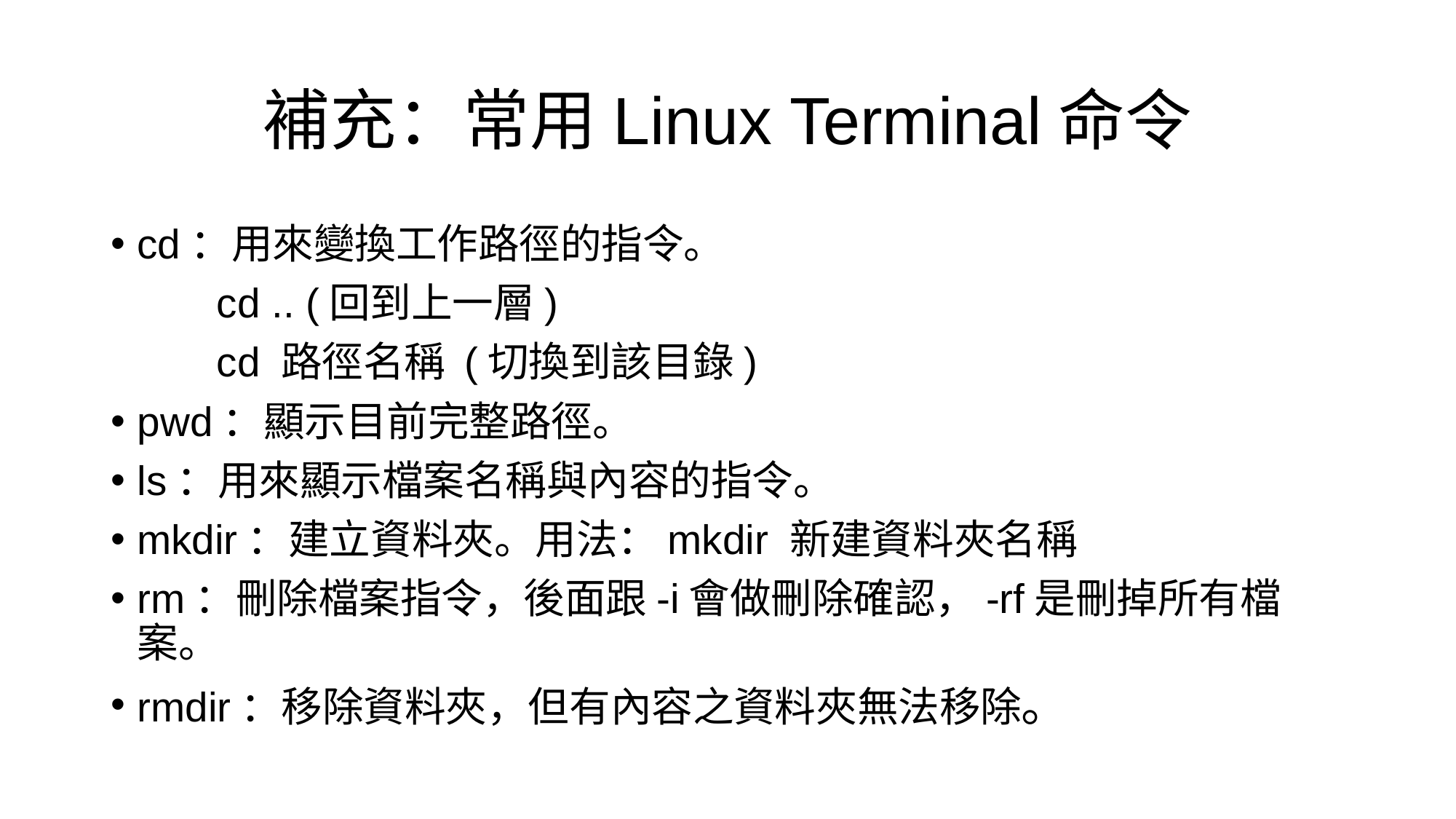

# 補充：常用Linux Terminal命令
cd：用來變換工作路徑的指令。
	cd .. (回到上一層)
	cd 路徑名稱 (切換到該目錄)
pwd：顯示目前完整路徑。
ls：用來顯示檔案名稱與內容的指令。
mkdir：建立資料夾。用法：mkdir 新建資料夾名稱
rm：刪除檔案指令，後面跟-i會做刪除確認，-rf是刪掉所有檔案。
rmdir：移除資料夾，但有內容之資料夾無法移除。